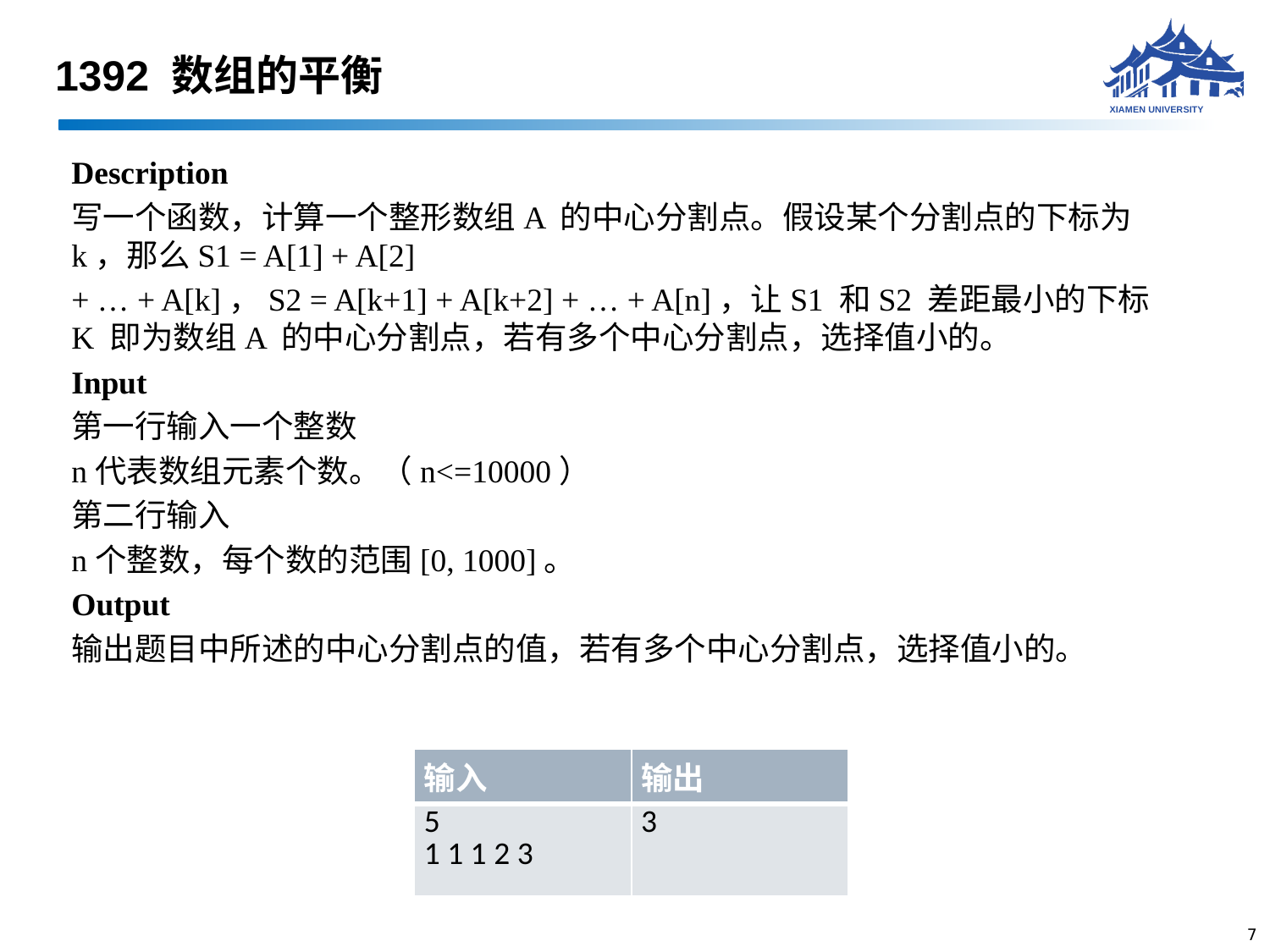

# 1392 数组的平衡
Description
写一个函数，计算一个整形数组A 的中心分割点。假设某个分割点的下标为k，那么S1 = A[1] + A[2]
+ … + A[k]，S2 = A[k+1] + A[k+2] + … + A[n]，让S1 和S2 差距最小的下标K 即为数组A 的中心分割点，若有多个中心分割点，选择值小的。
Input
第一行输入一个整数
n代表数组元素个数。（n<=10000）
第二行输入
n个整数，每个数的范围[0, 1000]。
Output
输出题目中所述的中心分割点的值，若有多个中心分割点，选择值小的。
| 输入 | 输出 |
| --- | --- |
| 5 1 1 1 2 3 | 3 |
7